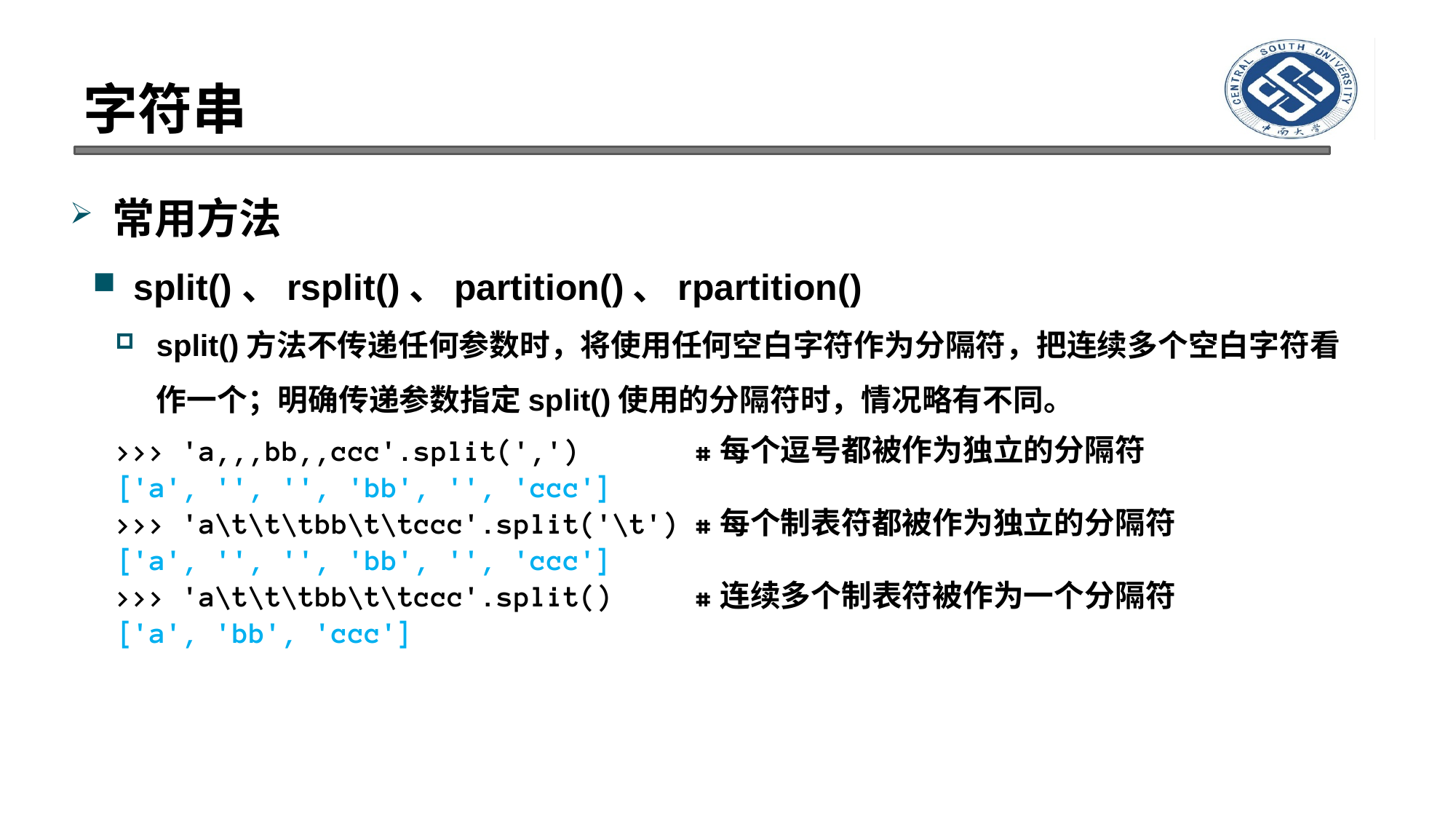

# 字符串
常用方法
split()、rsplit()、partition()、rpartition()
split()方法不传递任何参数时，将使用任何空白字符作为分隔符，把连续多个空白字符看作一个；明确传递参数指定split()使用的分隔符时，情况略有不同。

>>> 'a,,,bb,,ccc'.split(',')       #每个逗号都被作为独立的分隔符
['a', '', '', 'bb', '', 'ccc']
>>> 'a\t\t\tbb\t\tccc'.split('\t') #每个制表符都被作为独立的分隔符
['a', '', '', 'bb', '', 'ccc']
>>> 'a\t\t\tbb\t\tccc'.split()     #连续多个制表符被作为一个分隔符
['a', 'bb', 'ccc']